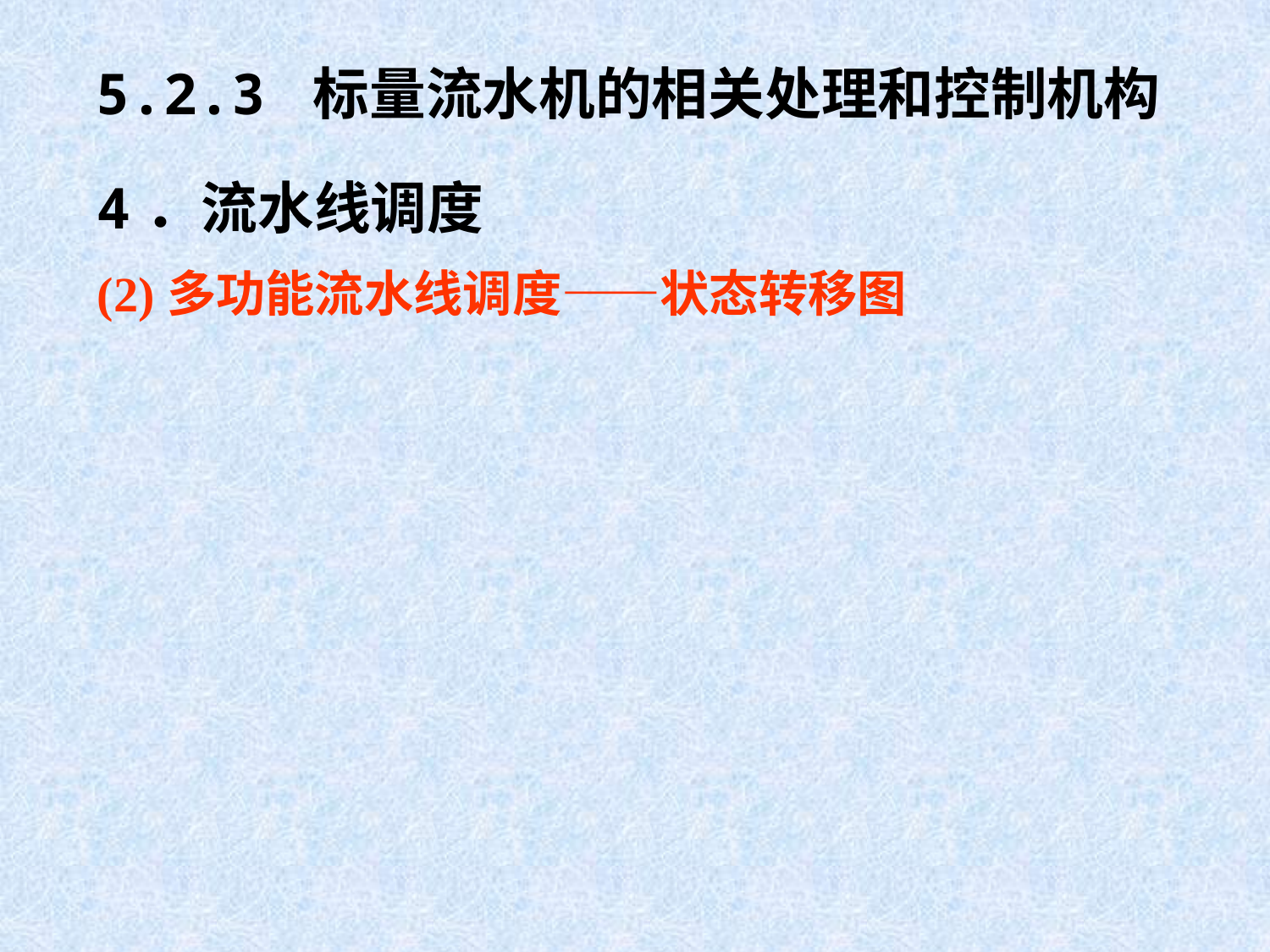

5.2.3 标量流水机的相关处理和控制机构
4．流水线调度
(2)多功能流水线调度——状态转移图